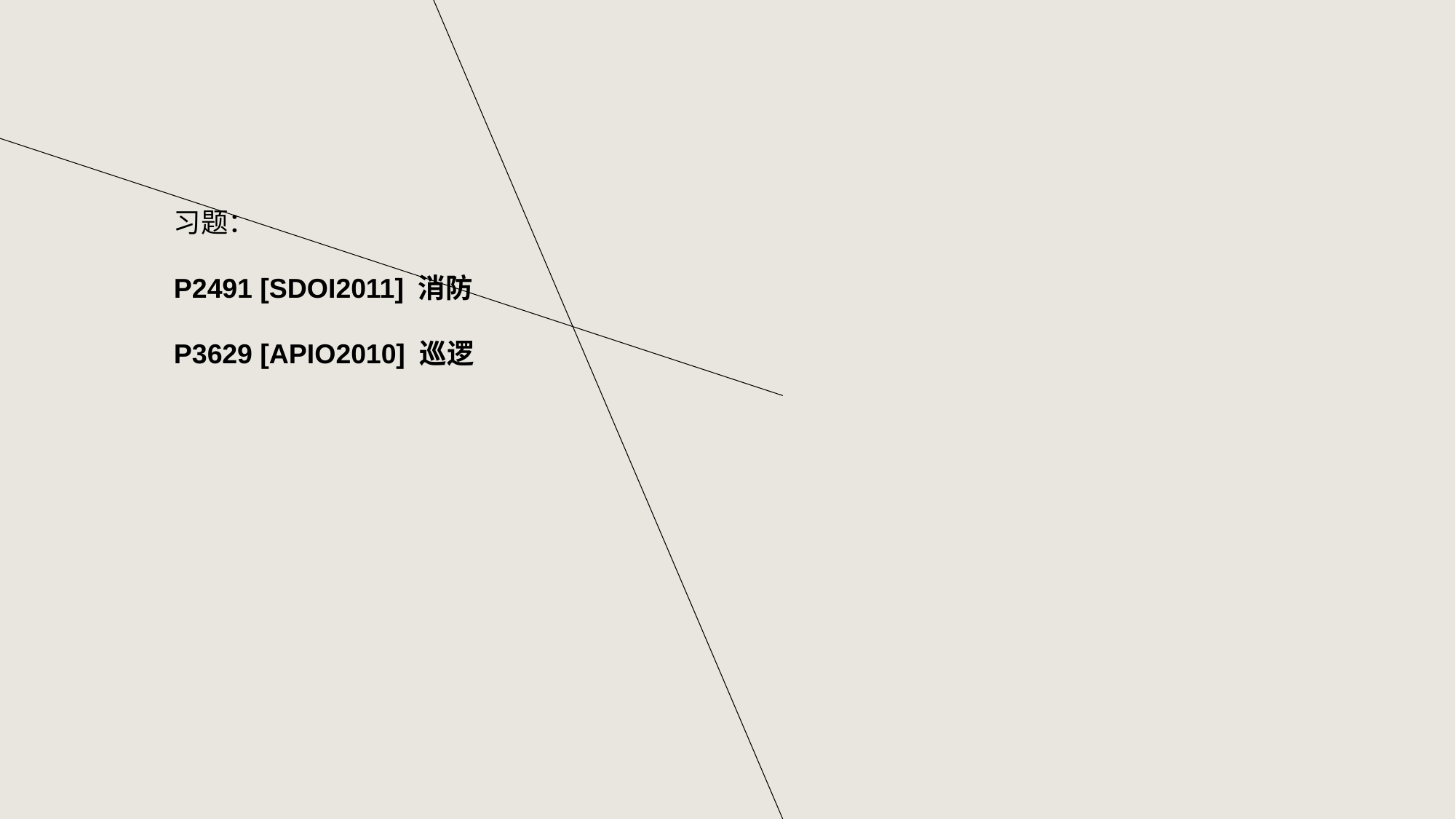

习题：

P2491 [SDOI2011] 消防

P3629 [APIO2010] 巡逻